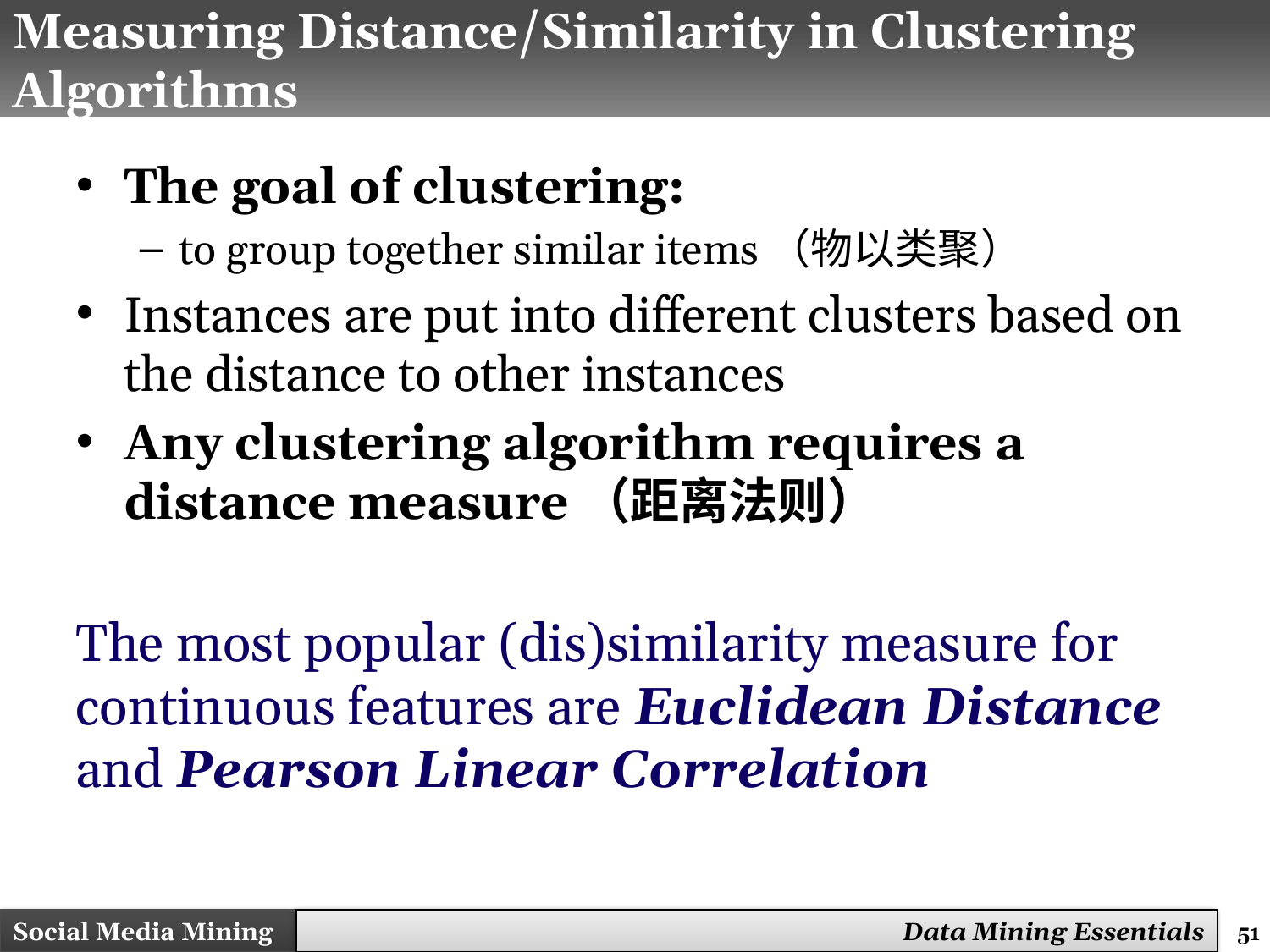

# Measuring Distance/Similarity in Clustering Algorithms
The goal of clustering:
to group together similar items（物以类聚）
Instances are put into different clusters based on the distance to other instances
Any clustering algorithm requires a distance measure（距离法则）
The most popular (dis)similarity measure for continuous features are Euclidean Distance and Pearson Linear Correlation